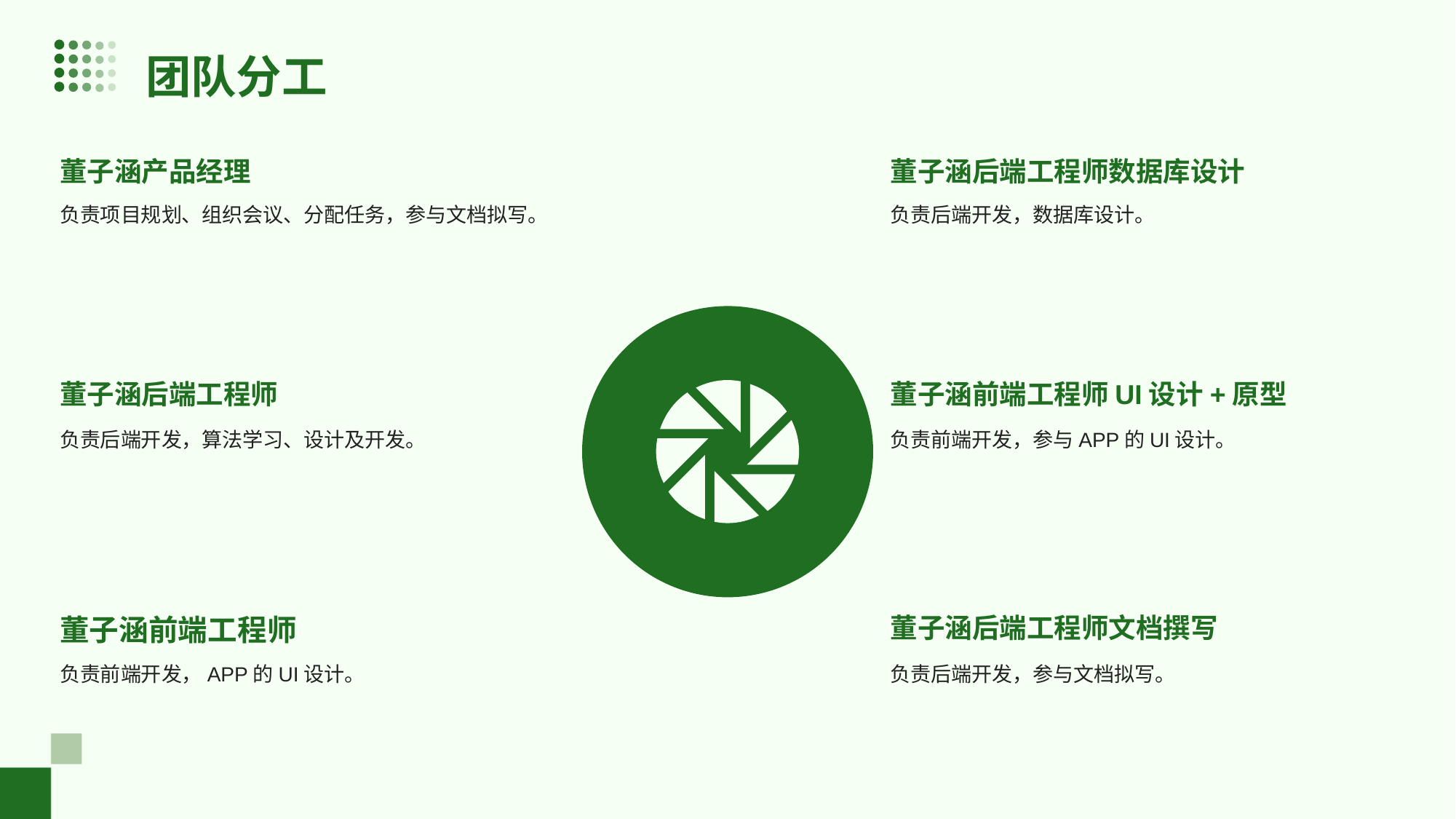

团队分工

董子涵产品经理
董子涵后端工程师数据库设计
负责项目规划、组织会议、分配任务，参与文档拟写。
负责后端开发，数据库设计。

董子涵后端工程师
董子涵前端工程师UI设计+原型

负责后端开发，算法学习、设计及开发。
负责前端开发，参与APP的UI设计。
董子涵前端工程师
董子涵后端工程师文档撰写
负责前端开发，APP的UI设计。
负责后端开发，参与文档拟写。